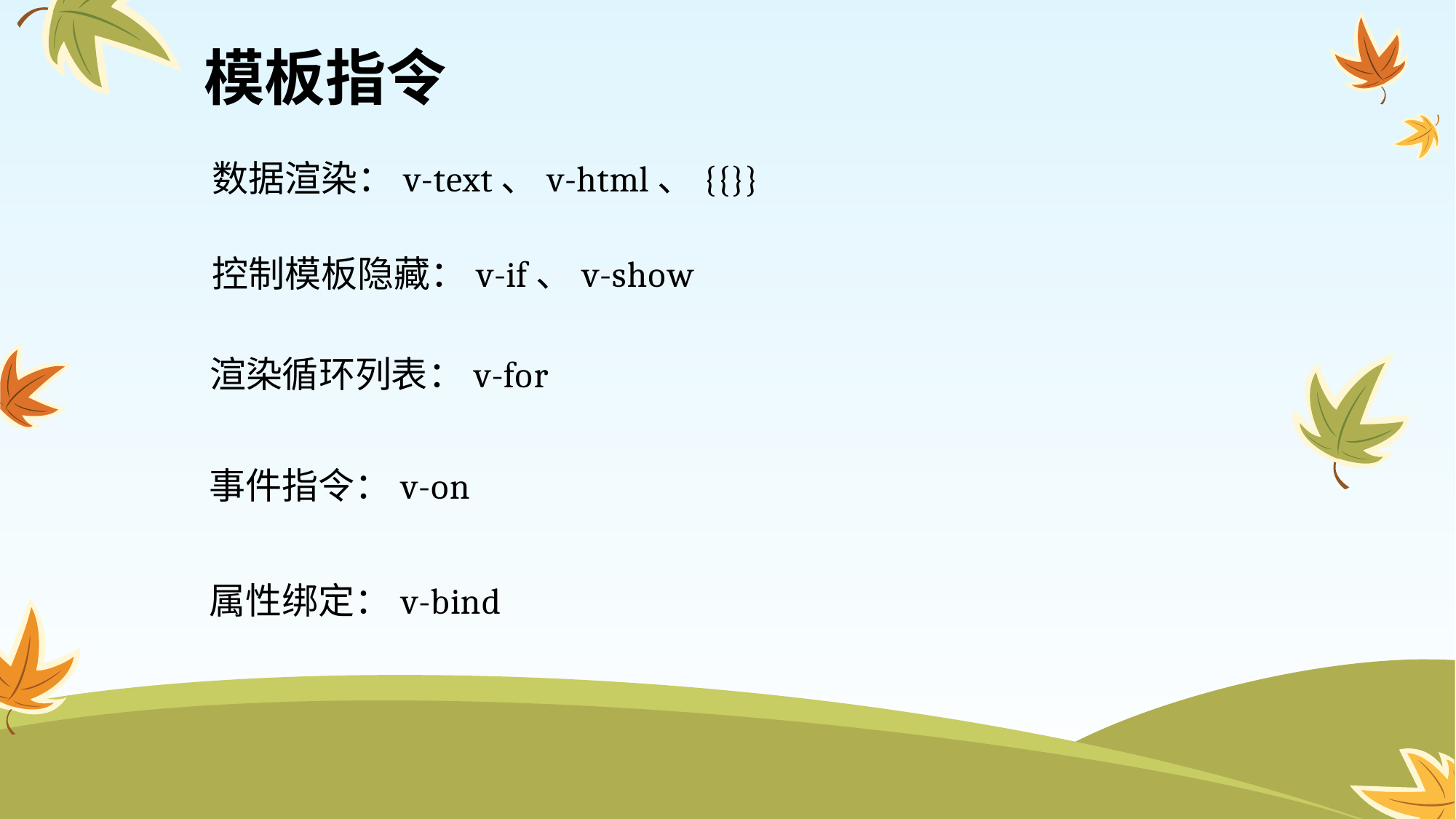

# 模板指令
数据渲染：v-text、v-html、{{}}
控制模板隐藏：v-if、v-show
渲染循环列表：v-for
事件指令：v-on
属性绑定：v-bind